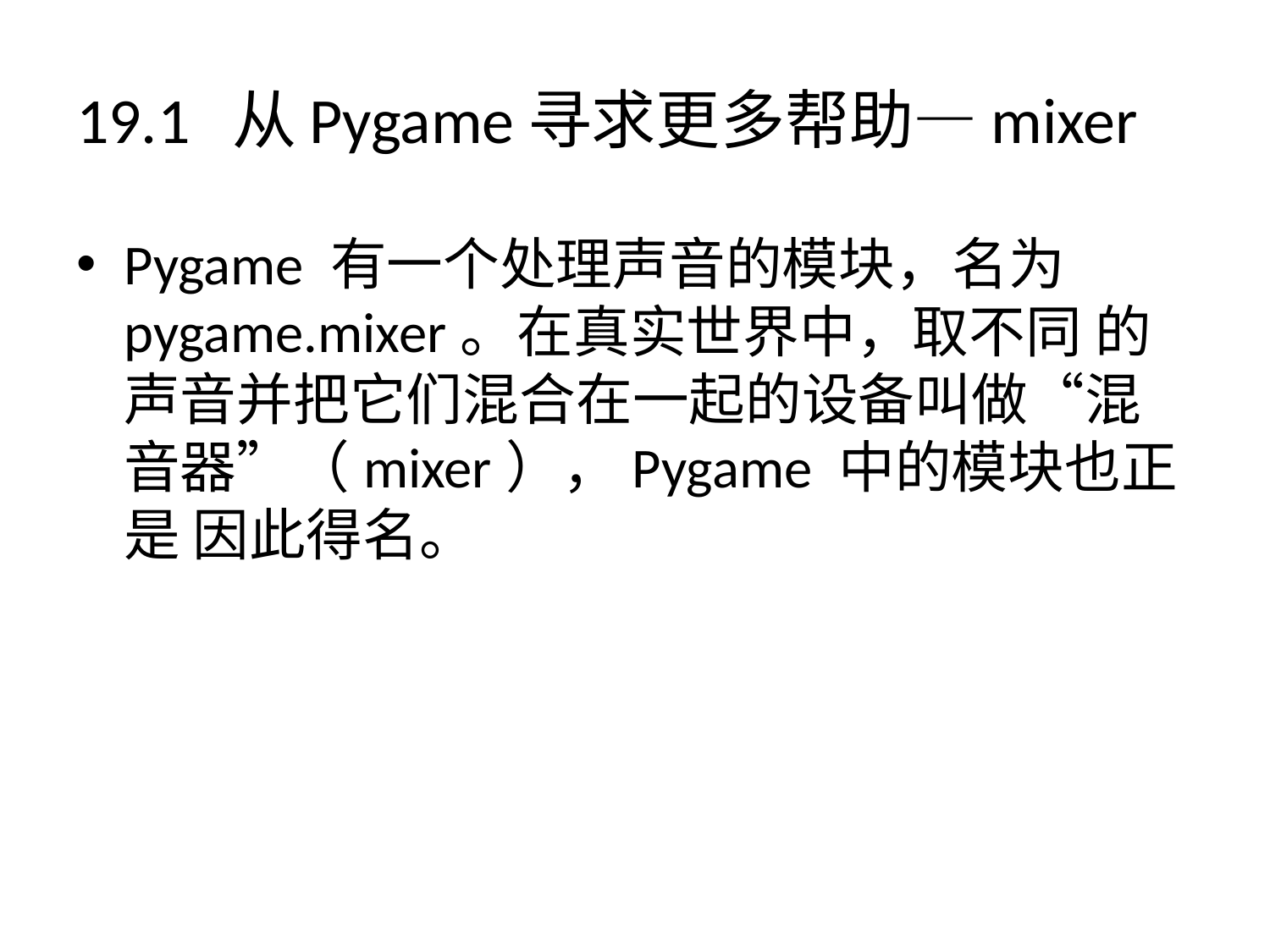

# 19.1  从Pygame寻求更多帮助—mixer
Pygame 有一个处理声音的模块，名为 pygame.mixer。在真实世界中，取不同 的声音并把它们混合在一起的设备叫做“混音器”（mixer），Pygame 中的模块也正是 因此得名。